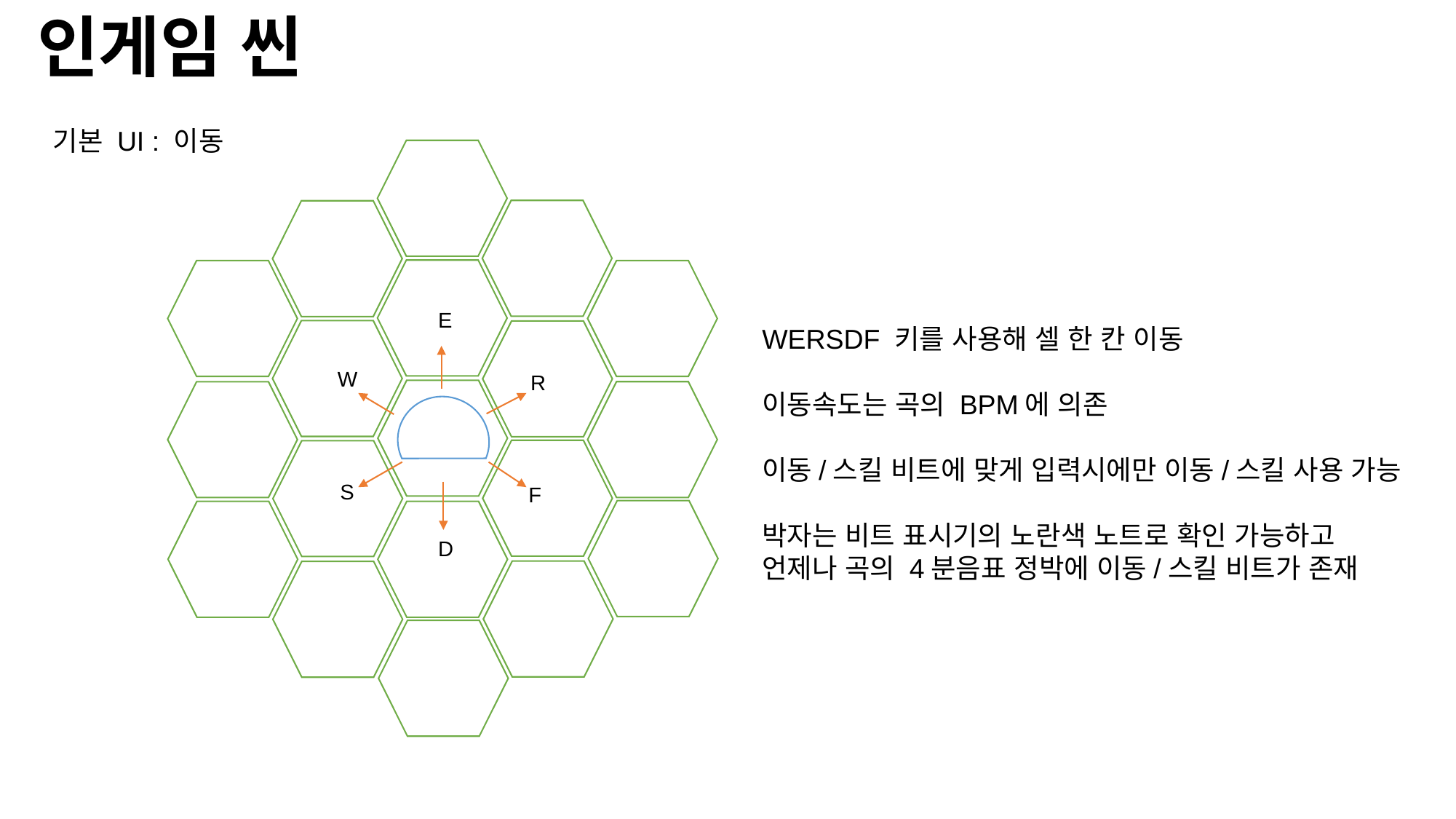

인게임 씬
기본 UI : 이동

E
WERSDF 키를 사용해 셀 한 칸 이동

이동속도는 곡의 BPM에 의존

이동/스킬 비트에 맞게 입력시에만 이동/스킬 사용 가능

박자는 비트 표시기의 노란색 노트로 확인 가능하고
언제나 곡의 4분음표 정박에 이동/스킬 비트가 존재

W
R

S
F

D